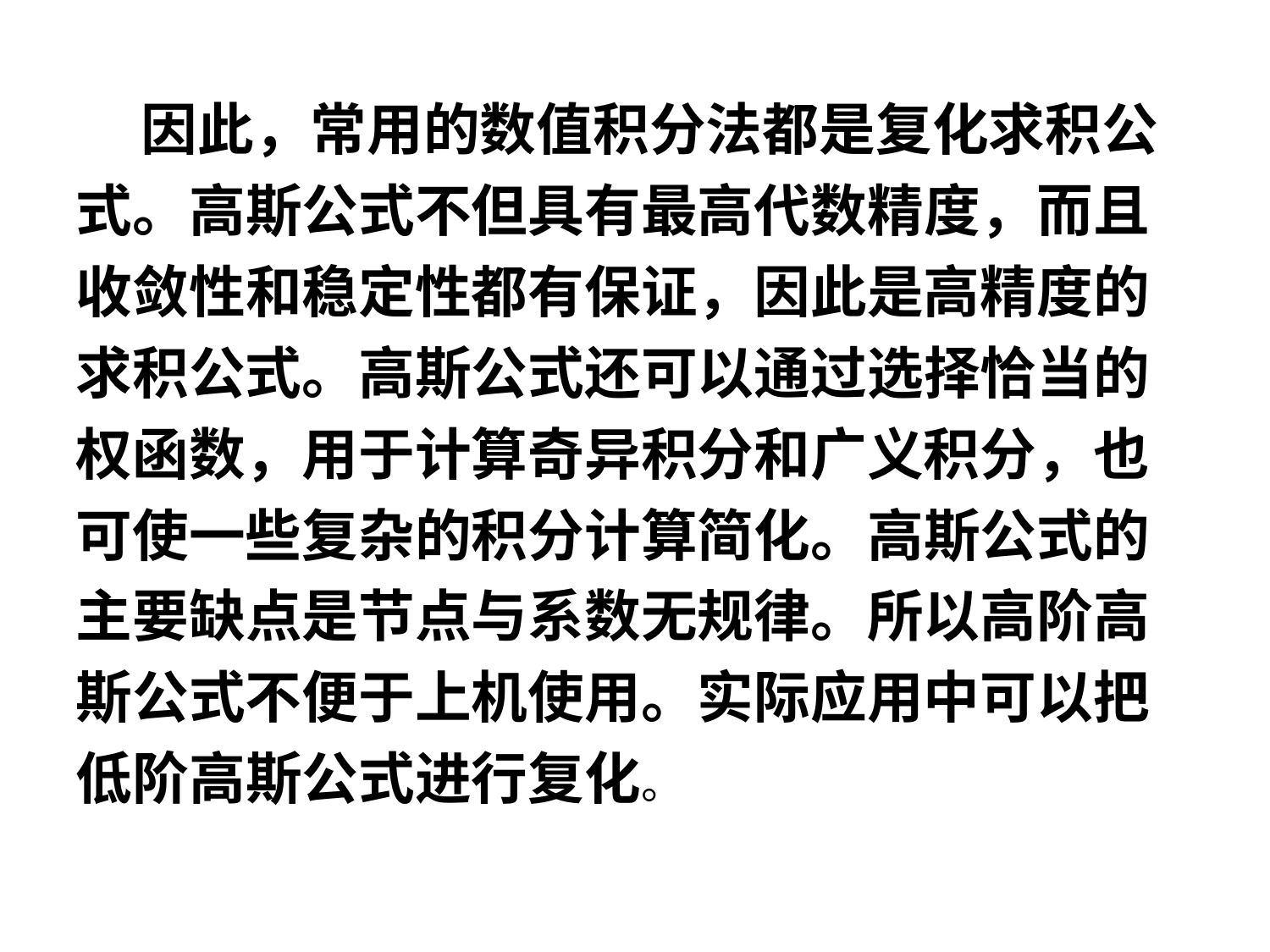

因此，常用的数值积分法都是复化求积公式。高斯公式不但具有最高代数精度，而且收敛性和稳定性都有保证，因此是高精度的求积公式。高斯公式还可以通过选择恰当的权函数，用于计算奇异积分和广义积分，也可使一些复杂的积分计算简化。高斯公式的主要缺点是节点与系数无规律。所以高阶高斯公式不便于上机使用。实际应用中可以把低阶高斯公式进行复化。